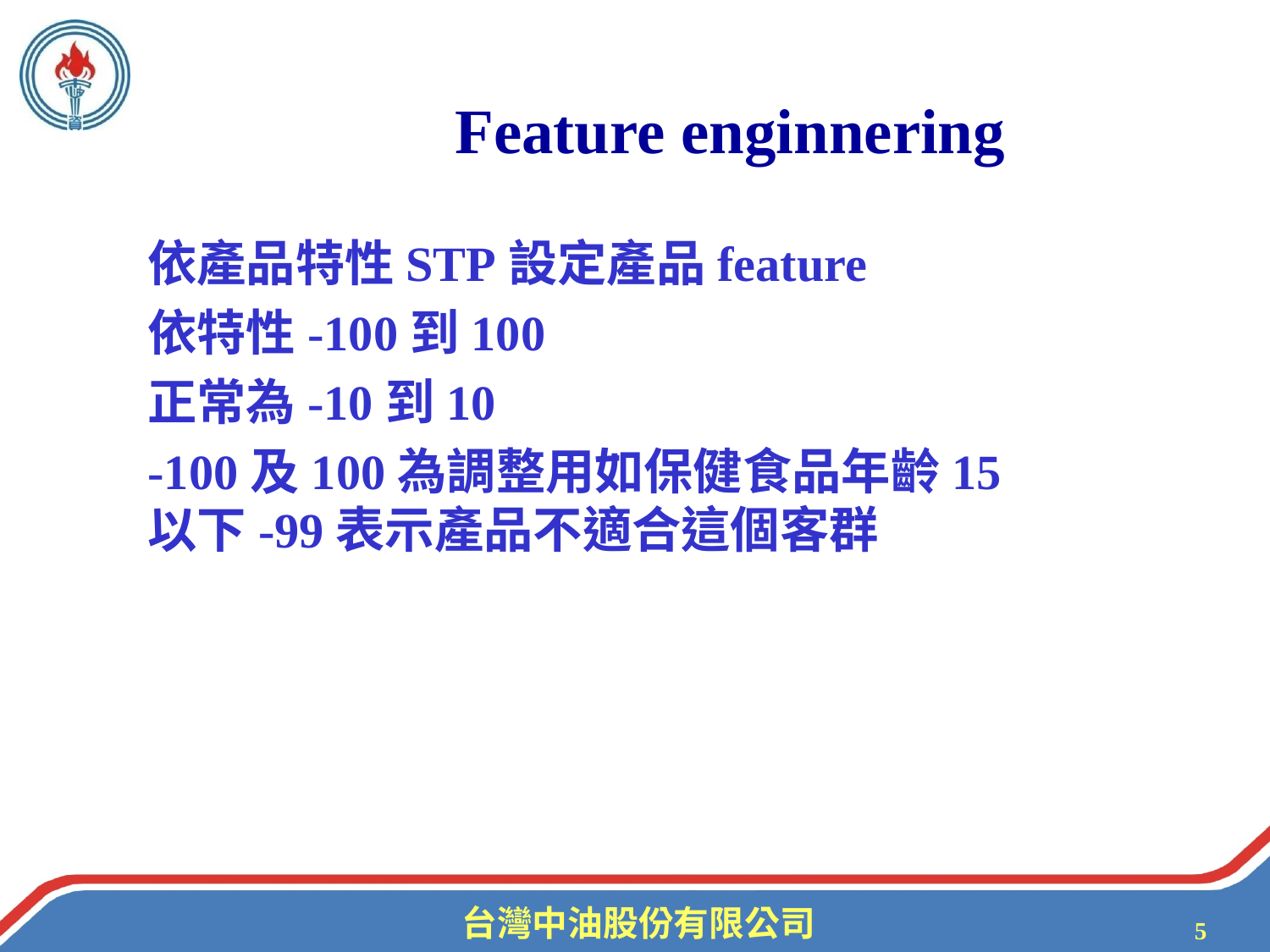

# Feature enginnering
依產品特性STP設定產品feature
依特性-100到100
正常為-10到10
-100及100為調整用如保健食品年齡15以下-99表示產品不適合這個客群

5